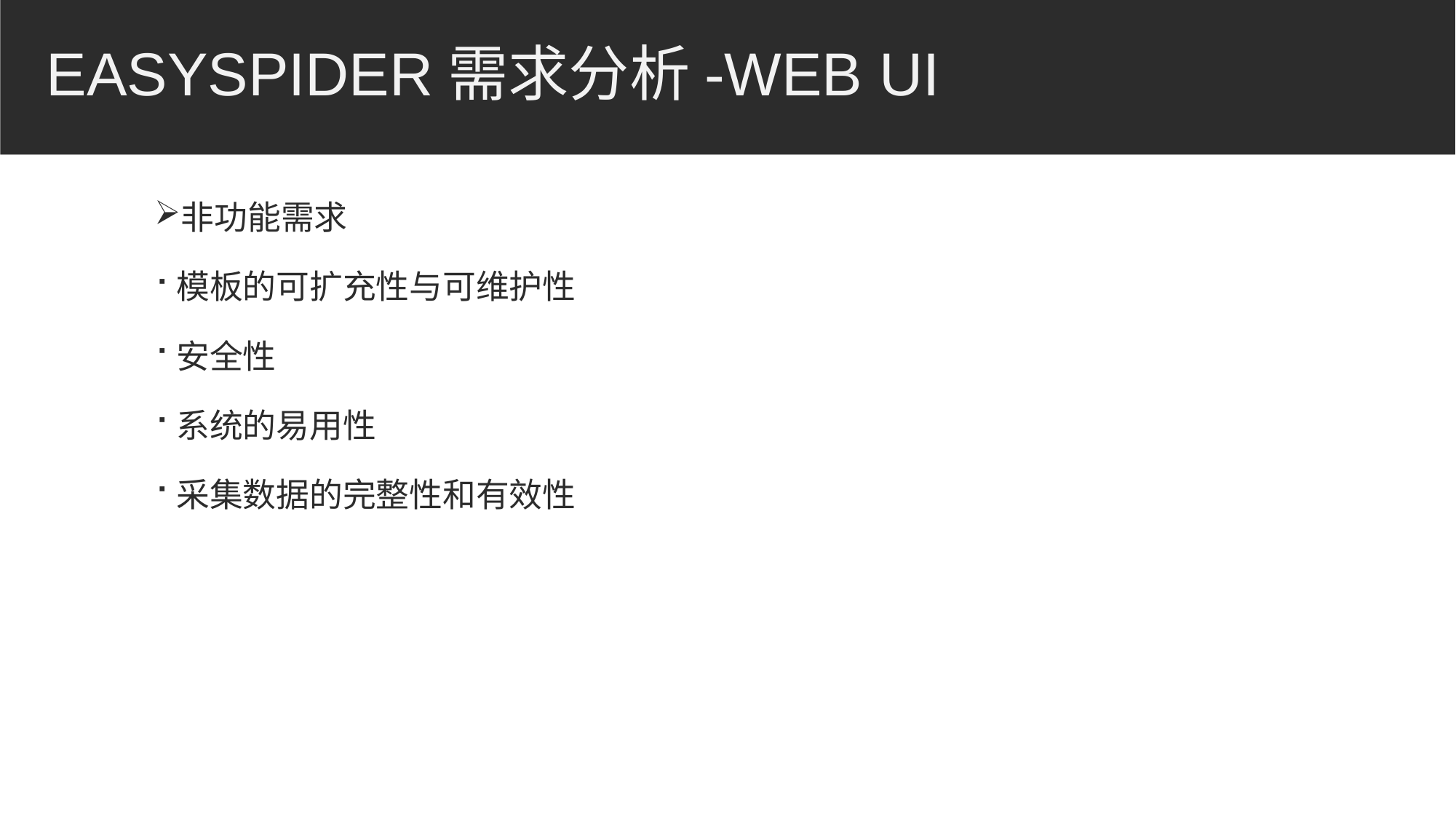

# EasySpider需求分析-Web UI
非功能需求
模板的可扩充性与可维护性
安全性
系统的易用性
采集数据的完整性和有效性